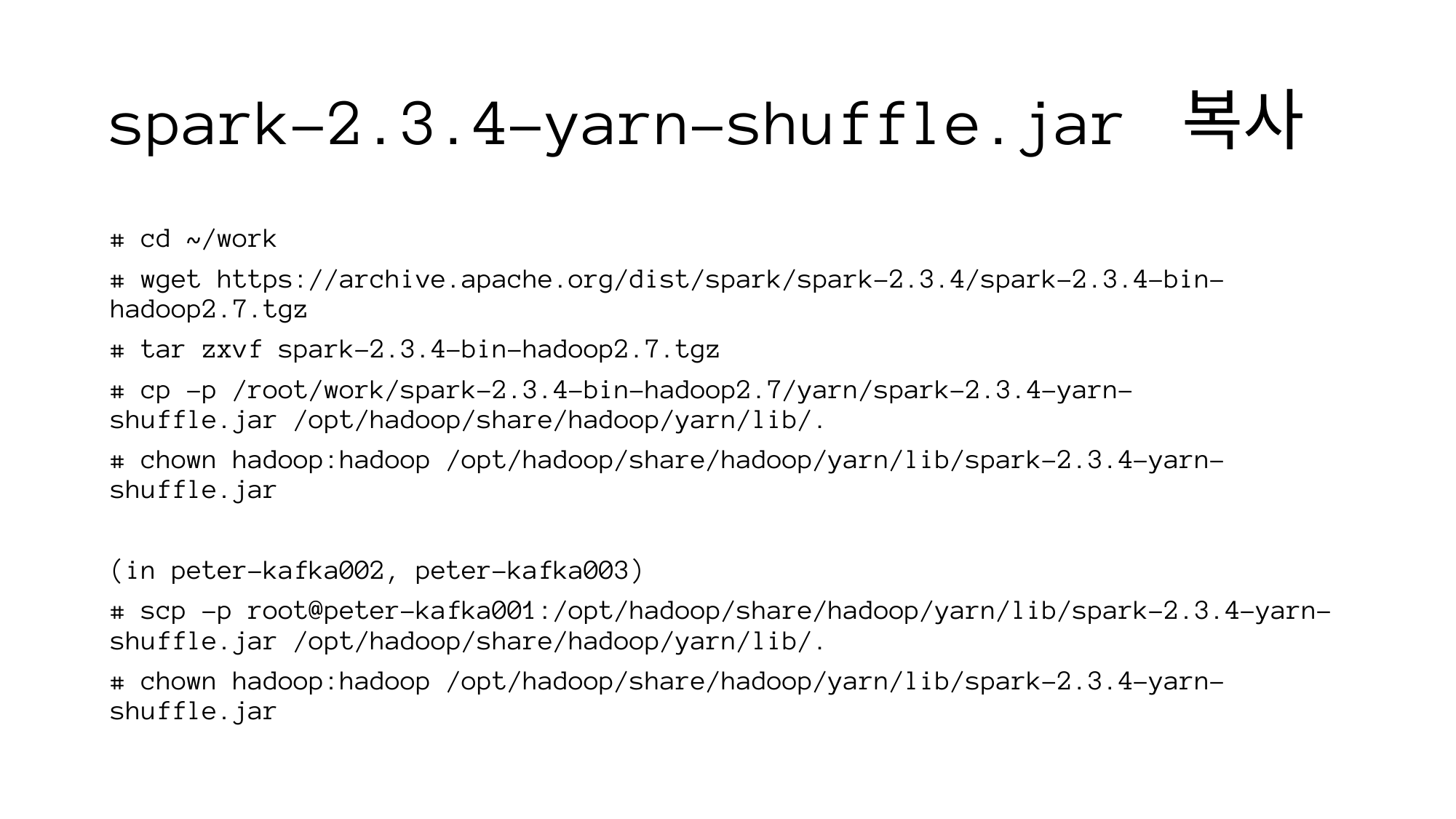

# spark-2.3.4-yarn-shuffle.jar 복사
# cd ~/work
# wget https://archive.apache.org/dist/spark/spark-2.3.4/spark-2.3.4-bin-hadoop2.7.tgz
# tar zxvf spark-2.3.4-bin-hadoop2.7.tgz
# cp -p /root/work/spark-2.3.4-bin-hadoop2.7/yarn/spark-2.3.4-yarn-shuffle.jar /opt/hadoop/share/hadoop/yarn/lib/.
# chown hadoop:hadoop /opt/hadoop/share/hadoop/yarn/lib/spark-2.3.4-yarn-shuffle.jar

(in peter-kafka002, peter-kafka003)
# scp -p root@peter-kafka001:/opt/hadoop/share/hadoop/yarn/lib/spark-2.3.4-yarn-shuffle.jar /opt/hadoop/share/hadoop/yarn/lib/.
# chown hadoop:hadoop /opt/hadoop/share/hadoop/yarn/lib/spark-2.3.4-yarn-shuffle.jar